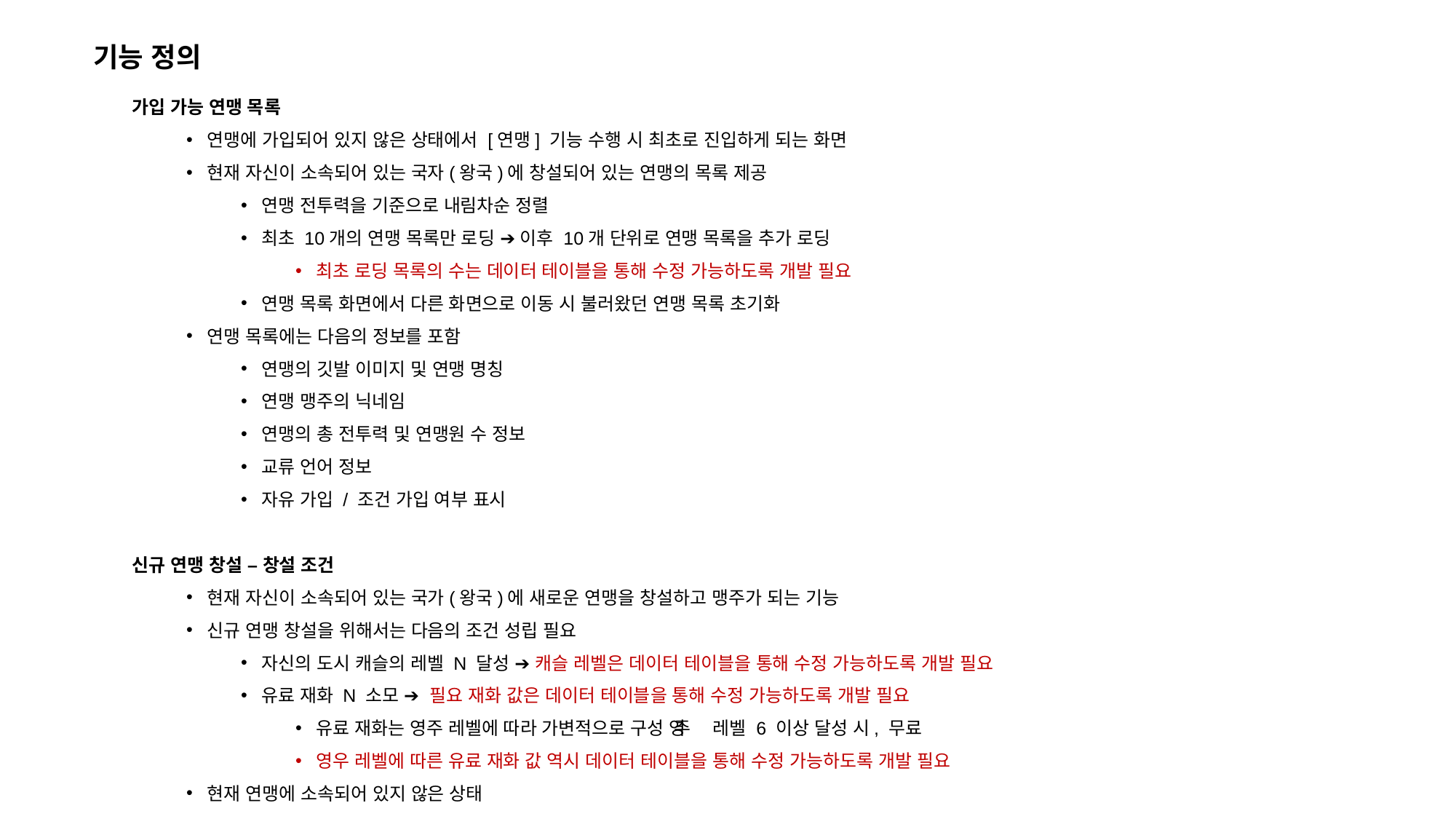

기능 정의
가입 가능 연맹 목록
연맹에 가입되어 있지 않은 상태에서 [연맹] 기능 수행 시 최초로 진입하게 되는 화면
현재 자신이 소속되어 있는 국자(왕국)에 창설되어 있는 연맹의 목록 제공
연맹 전투력을 기준으로 내림차순 정렬
최초 10개의 연맹 목록만 로딩 ➔ 이후 10개 단위로 연맹 목록을 추가 로딩
최초 로딩 목록의 수는 데이터 테이블을 통해 수정 가능하도록 개발 필요
연맹 목록 화면에서 다른 화면으로 이동 시 불러왔던 연맹 목록 초기화
연맹 목록에는 다음의 정보를 포함
연맹의 깃발 이미지 및 연맹 명칭
연맹 맹주의 닉네임
연맹의 총 전투력 및 연맹원 수 정보
교류 언어 정보
자유 가입 / 조건 가입 여부 표시

신규 연맹 창설 – 창설 조건
현재 자신이 소속되어 있는 국가(왕국)에 새로운 연맹을 창설하고 맹주가 되는 기능
신규 연맹 창설을 위해서는 다음의 조건 성립 필요
자신의 도시 캐슬의 레벨 N 달성 ➔ 캐슬 레벨은 데이터 테이블을 통해 수정 가능하도록 개발 필요
유료 재화 N 소모 ➔  필요 재화 값은 데이터 테이블을 통해 수정 가능하도록 개발 필요
유료 재화는 영주 레벨에 따라 가변적으로 구성 ➔ 영주 레벨 6 이상 달성 시, 무료
영우 레벨에 따른 유료 재화 값 역시 데이터 테이블을 통해 수정 가능하도록 개발 필요
현재 연맹에 소속되어 있지 않은 상태